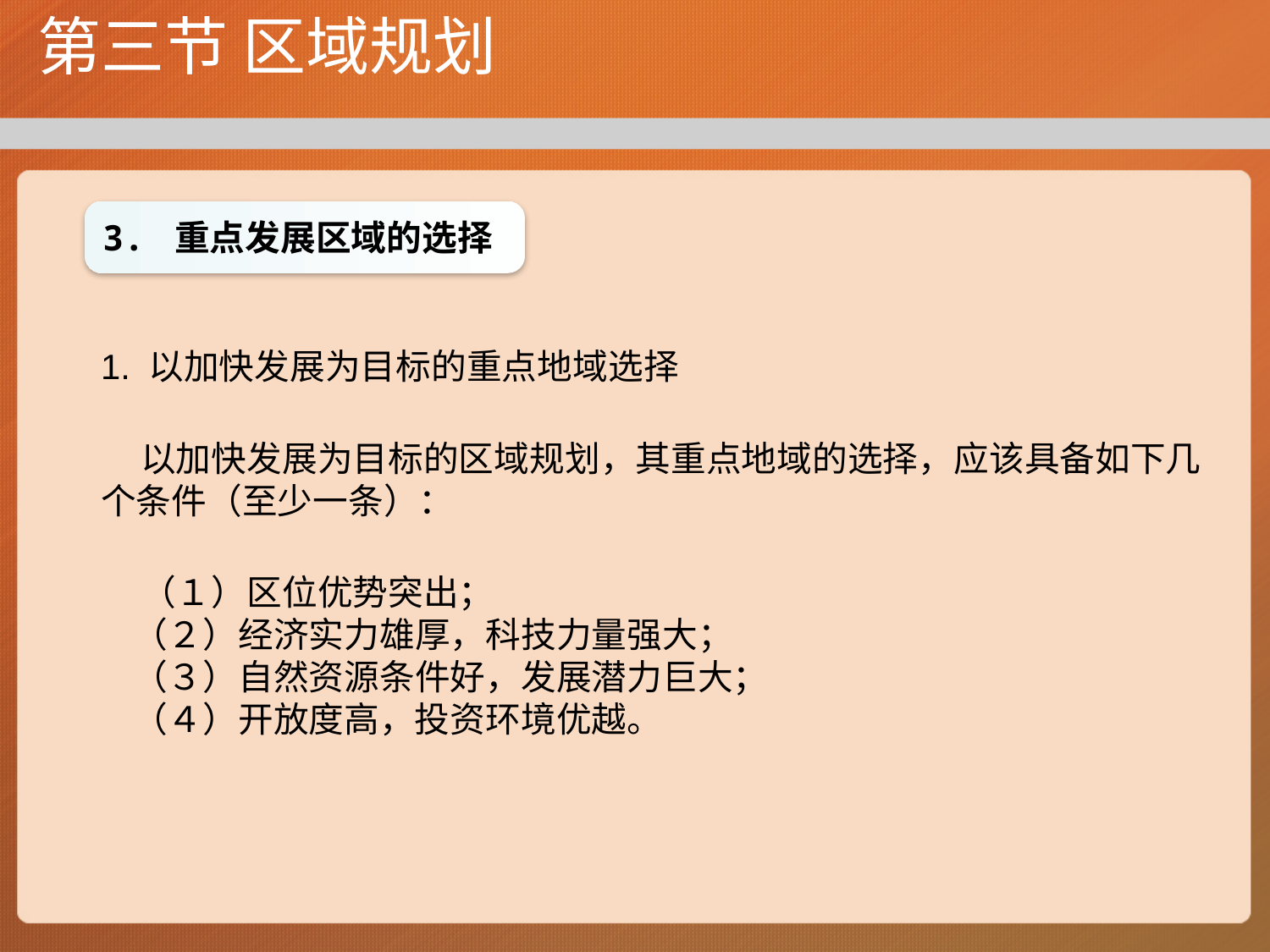

# 第三节 区域规划

3. 重点发展区域的选择
1. 以加快发展为目标的重点地域选择
    以加快发展为目标的区域规划，其重点地域的选择，应该具备如下几个条件（至少一条）：
    （１）区位优势突出；
    （２）经济实力雄厚，科技力量强大；
    （３）自然资源条件好，发展潜力巨大；
    （４）开放度高，投资环境优越。